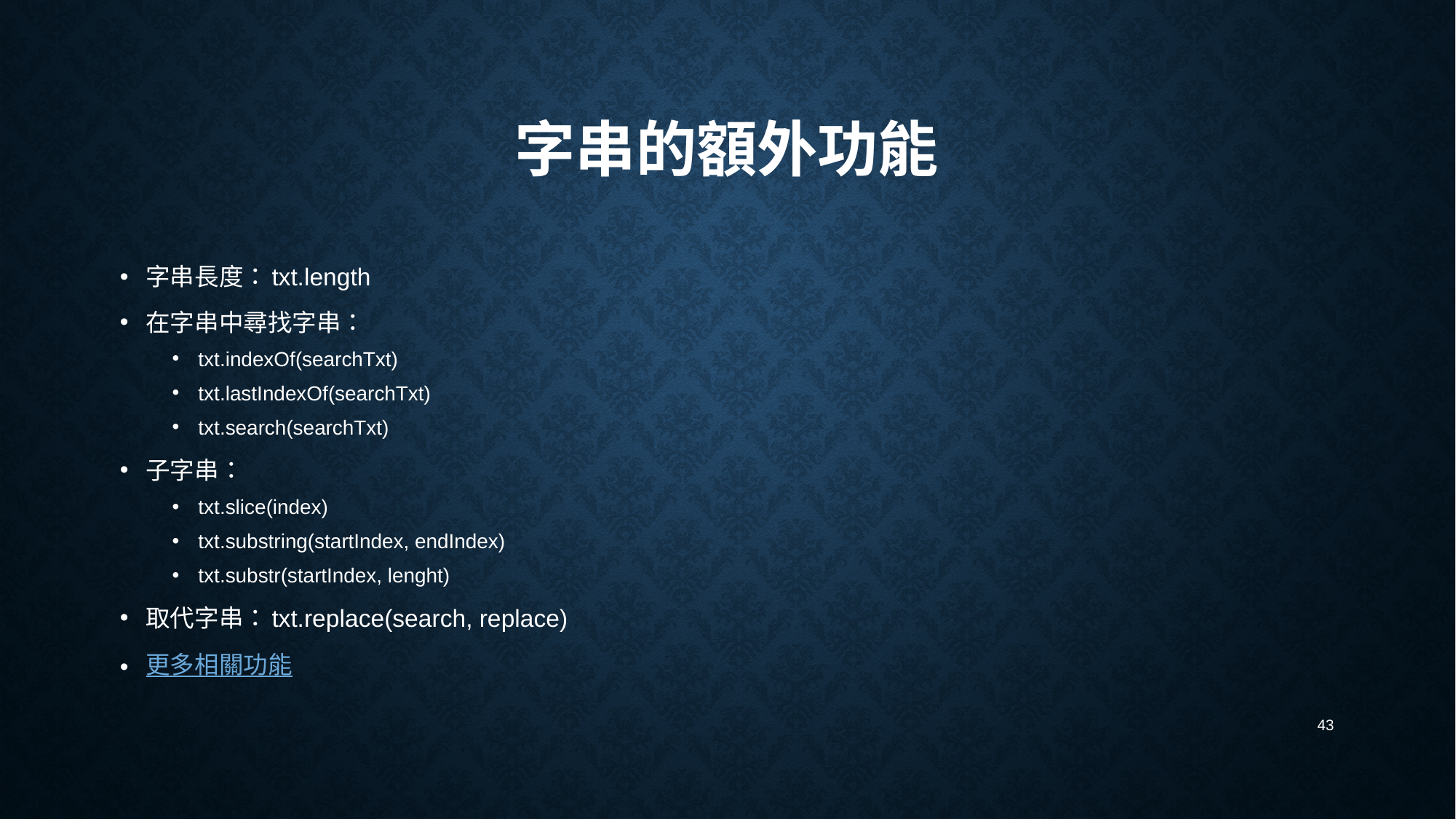

# 字串的額外功能
字串長度：txt.length
在字串中尋找字串：
txt.indexOf(searchTxt)
txt.lastIndexOf(searchTxt)
txt.search(searchTxt)
子字串：
txt.slice(index)
txt.substring(startIndex, endIndex)
txt.substr(startIndex, lenght)
取代字串：txt.replace(search, replace)
更多相關功能
43